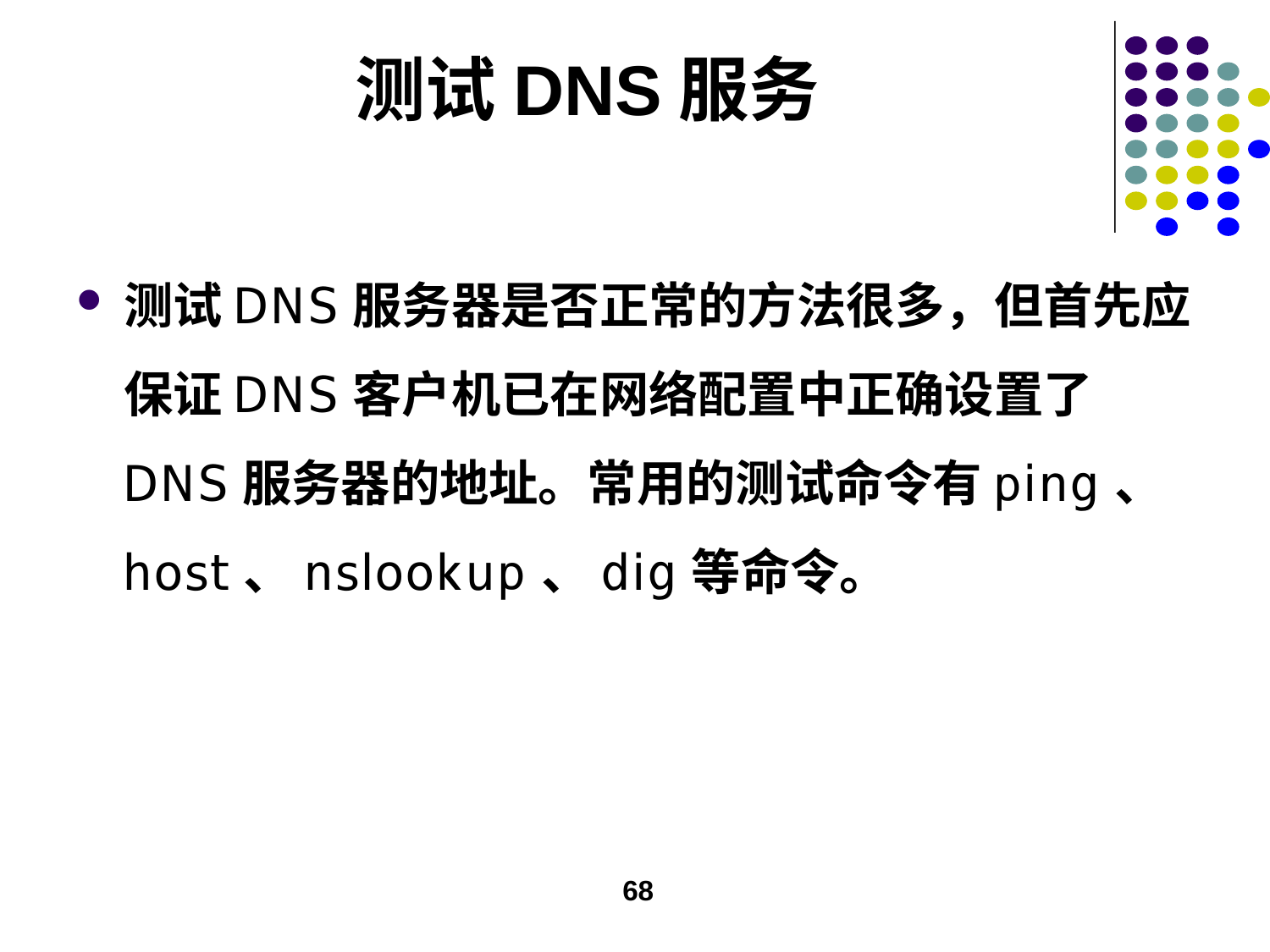

# 测试DNS服务
测试DNS服务器是否正常的方法很多，但首先应保证DNS客户机已在网络配置中正确设置了DNS服务器的地址。常用的测试命令有ping、host、nslookup、dig等命令。
68